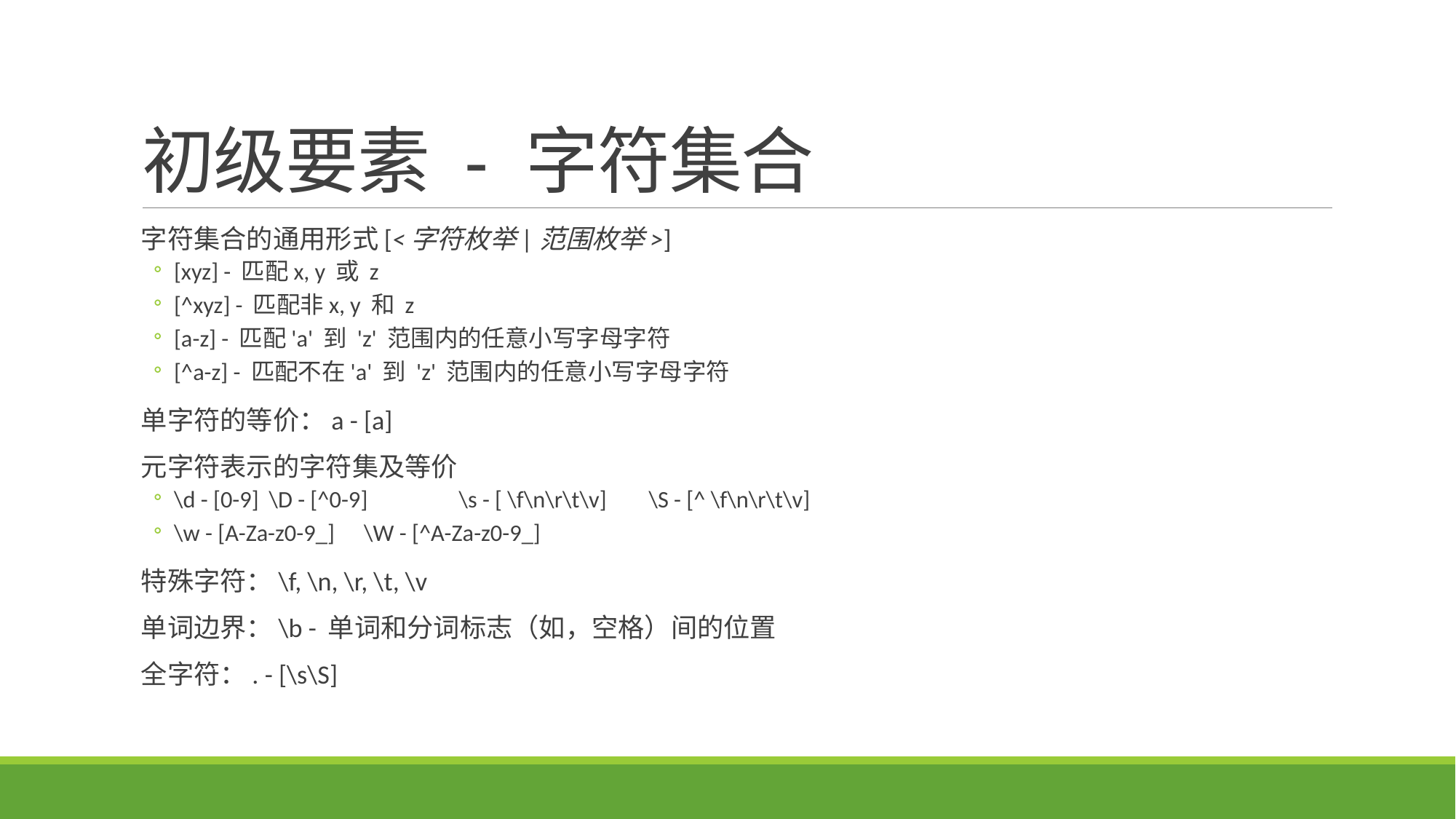

# 初级要素 - 字符集合
字符集合的通用形式[<字符枚举|范围枚举>]
[xyz] - 匹配x, y 或 z
[^xyz] - 匹配非x, y 和 z
[a-z] - 匹配'a' 到 'z' 范围内的任意小写字母字符
[^a-z] - 匹配不在'a' 到 'z' 范围内的任意小写字母字符
单字符的等价：a - [a]
元字符表示的字符集及等价
\d - [0-9]	\D - [^0-9]	\s - [ \f\n\r\t\v]	\S - [^ \f\n\r\t\v]
\w - [A-Za-z0-9_]	\W - [^A-Za-z0-9_]
特殊字符：\f, \n, \r, \t, \v
单词边界：\b - 单词和分词标志（如，空格）间的位置
全字符：. - [\s\S]